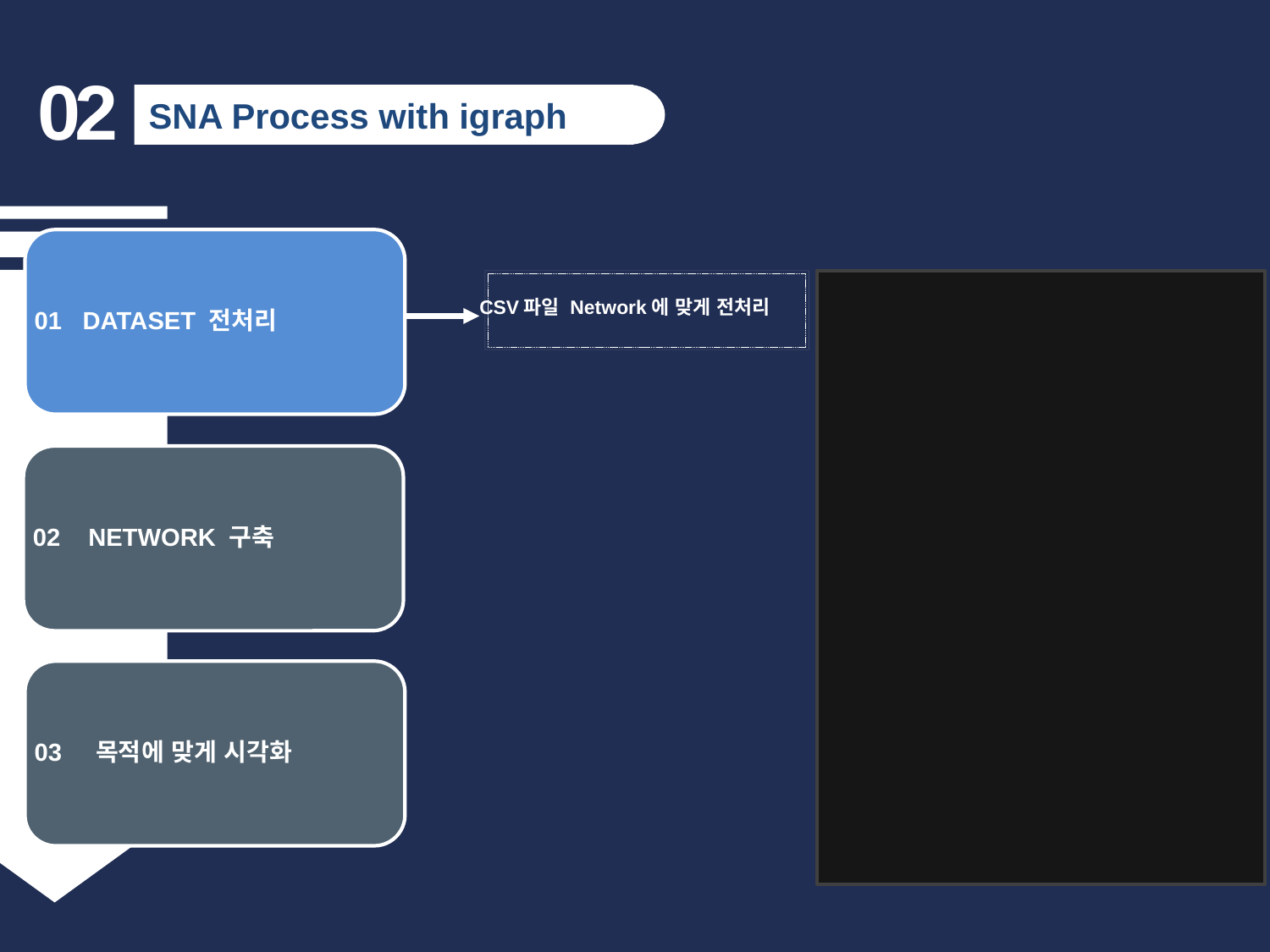

02

SNA Process with igraph

01   DATASET 전처리

CSV파일 Network에 맞게 전처리

02    NETWORK 구축

03    목적에 맞게 시각화